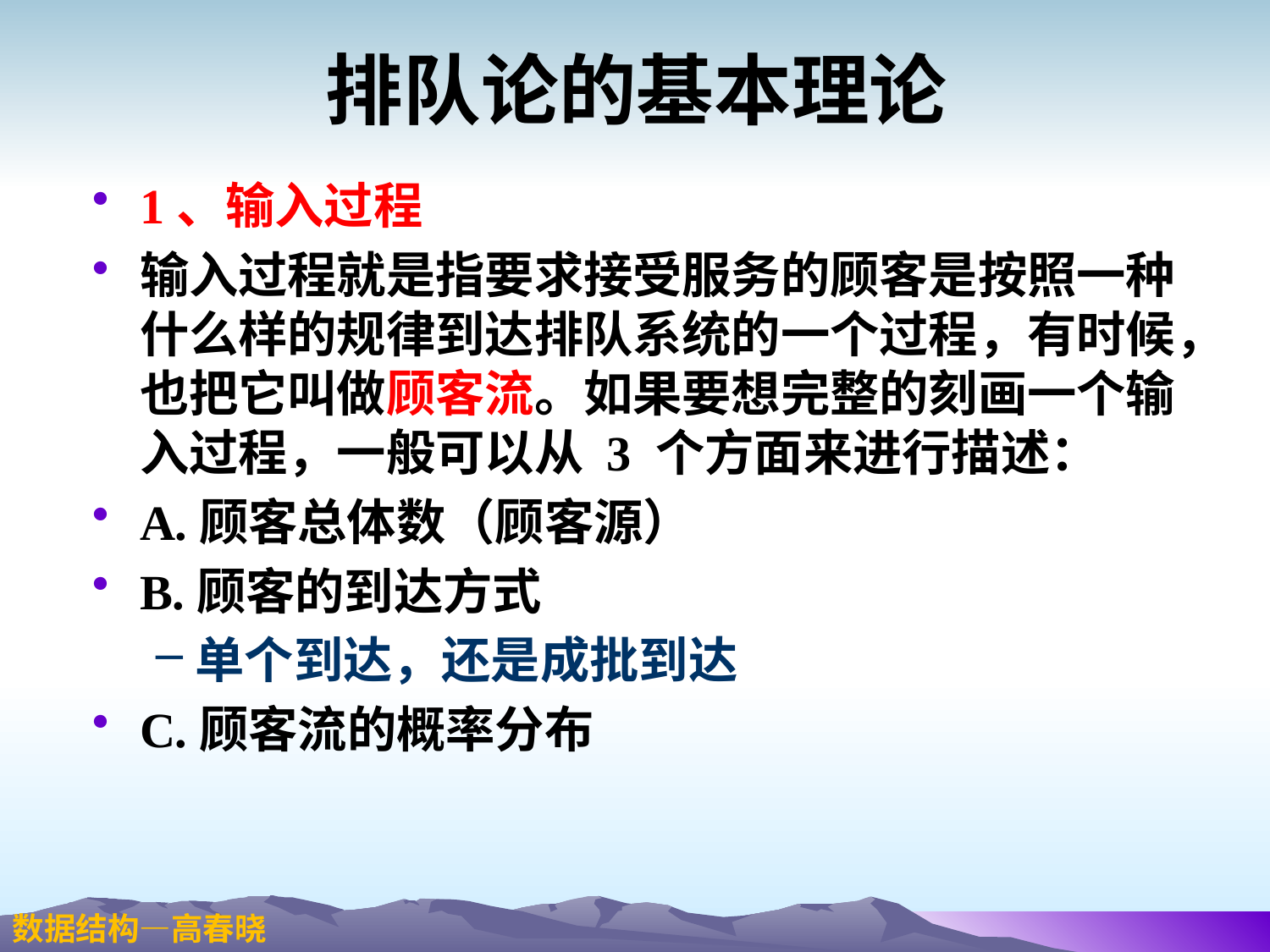

# 排队论的基本理论
1、输入过程
输入过程就是指要求接受服务的顾客是按照一种什么样的规律到达排队系统的一个过程，有时候，也把它叫做顾客流。如果要想完整的刻画一个输入过程，一般可以从 3 个方面来进行描述：
A.顾客总体数（顾客源）
B.顾客的到达方式
单个到达，还是成批到达
C.顾客流的概率分布